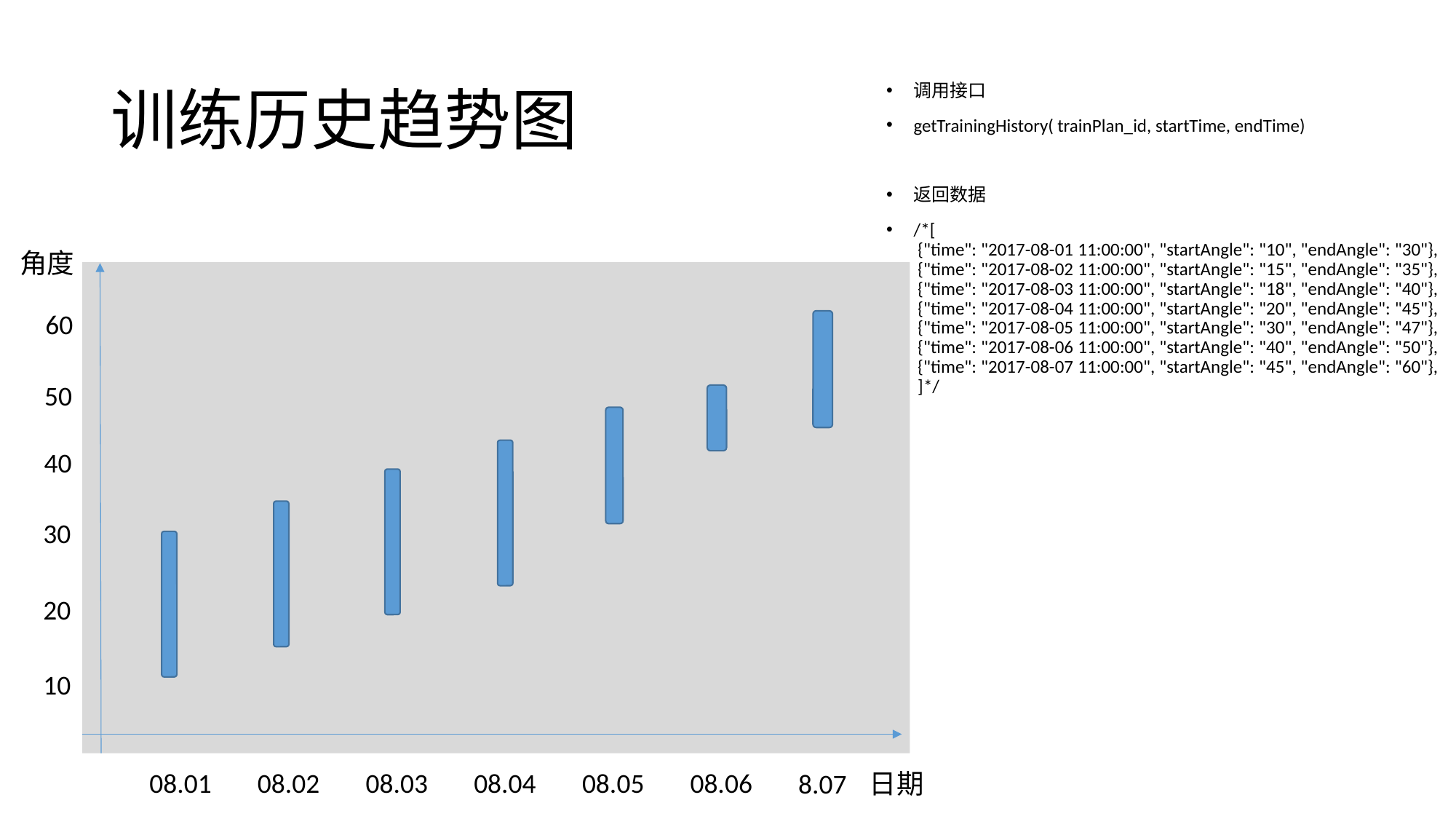

# 训练历史趋势图
调用接口
getTrainingHistory( trainPlan_id, startTime, endTime)

返回数据
/*[
 {"time": "2017-08-01 11:00:00", "startAngle": "10", "endAngle": "30"},
 {"time": "2017-08-02 11:00:00", "startAngle": "15", "endAngle": "35"},
 {"time": "2017-08-03 11:00:00", "startAngle": "18", "endAngle": "40"},
 {"time": "2017-08-04 11:00:00", "startAngle": "20", "endAngle": "45"},
 {"time": "2017-08-05 11:00:00", "startAngle": "30", "endAngle": "47"},
 {"time": "2017-08-06 11:00:00", "startAngle": "40", "endAngle": "50"},
 {"time": "2017-08-07 11:00:00", "startAngle": "45", "endAngle": "60"},
 ]*/

角度

60

50

40

30

20
10
08.01
08.02
08.03
08.04
08.05
08.06
8.07
日期